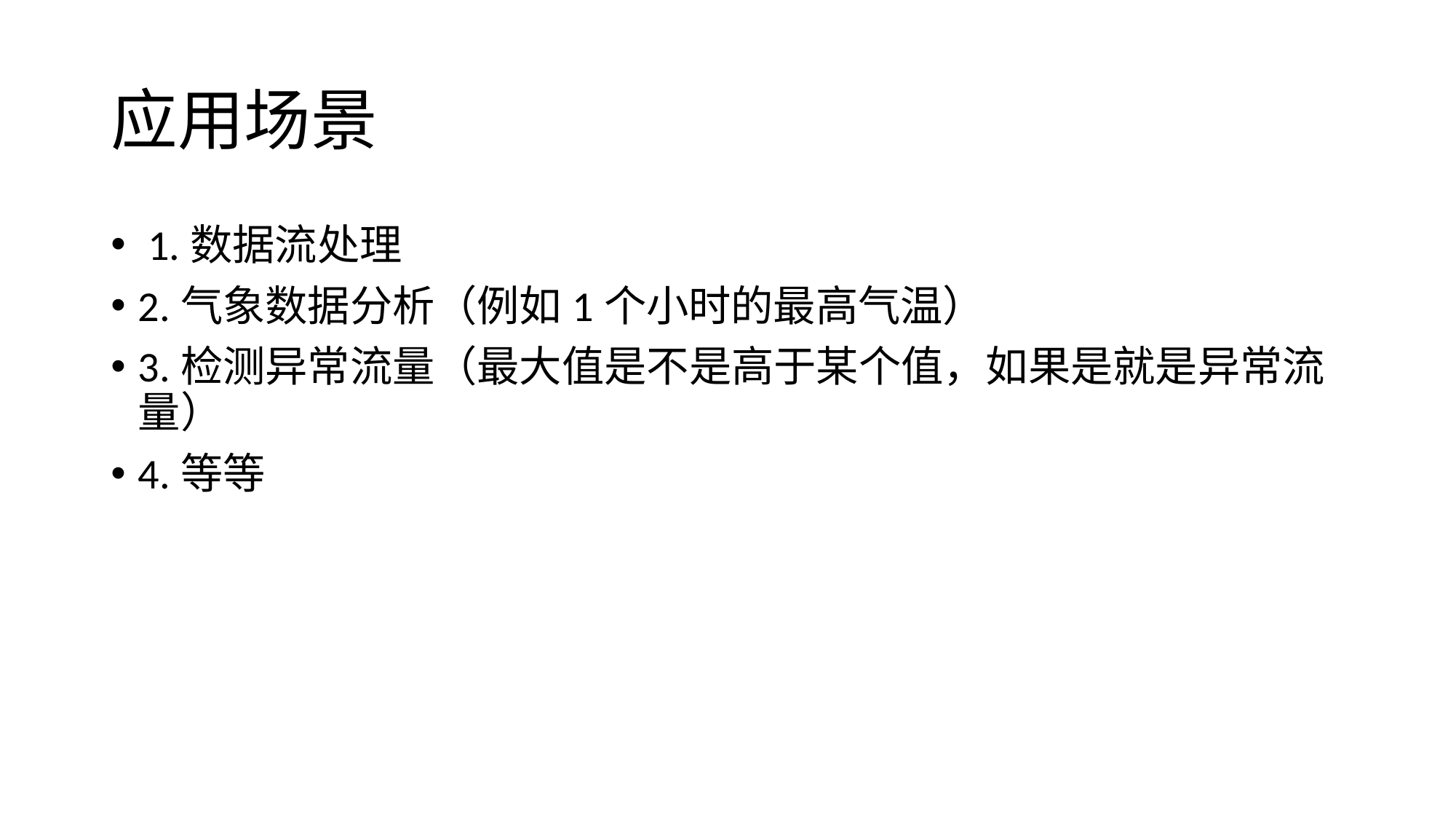

# 应用场景
 1.数据流处理
2.气象数据分析（例如1个小时的最高气温）
3.检测异常流量（最大值是不是高于某个值，如果是就是异常流量）
4.等等